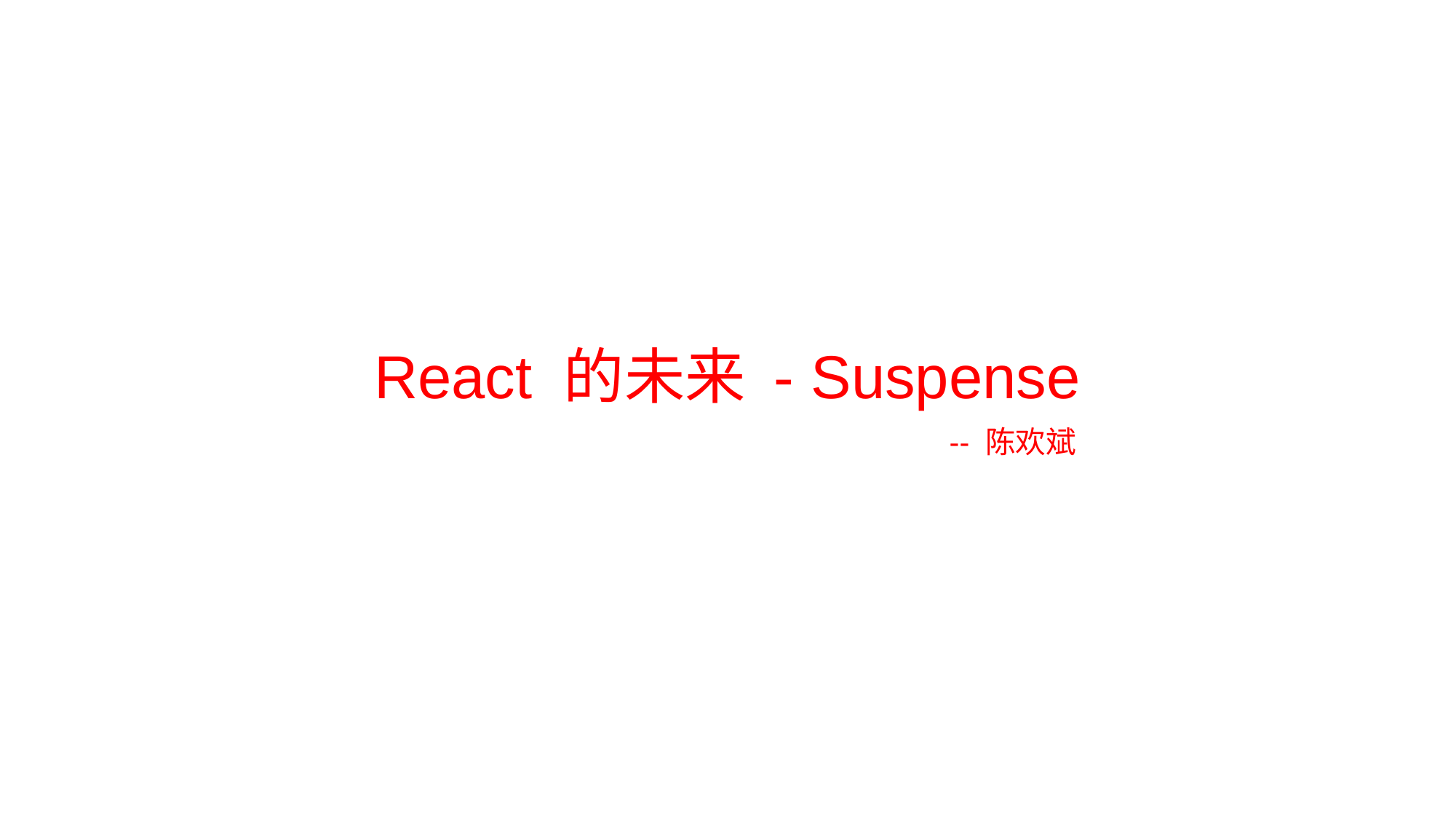

# React 的未来 - Suspense
    -- 陈欢斌